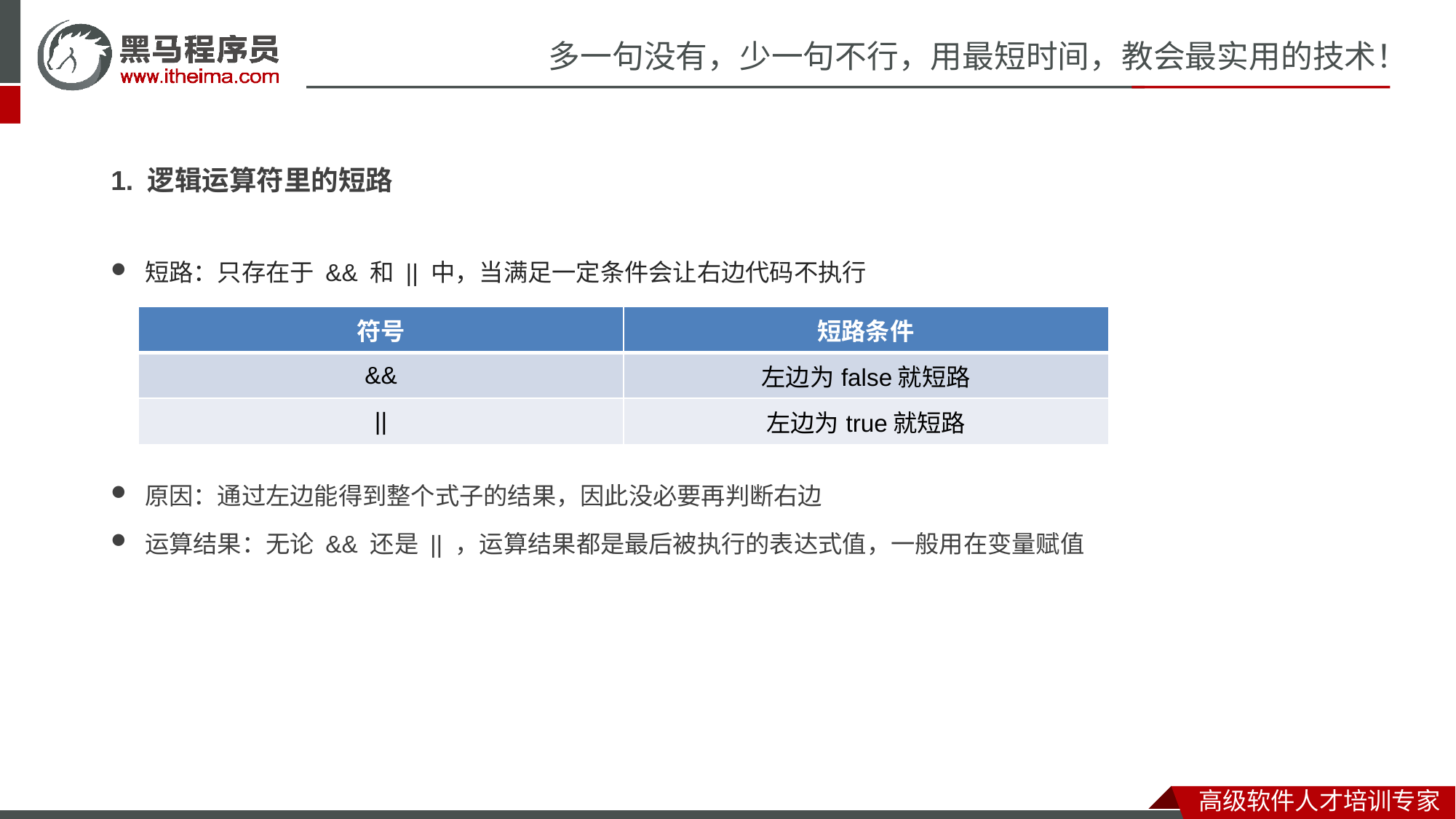

1. 逻辑运算符里的短路
短路：只存在于 && 和 || 中，当满足一定条件会让右边代码不执行

| 符号 | 短路条件 |
| --- | --- |
| && | 左边为false就短路 |
| || | 左边为true就短路 |
原因：通过左边能得到整个式子的结果，因此没必要再判断右边
运算结果：无论 && 还是 || ，运算结果都是最后被执行的表达式值，一般用在变量赋值